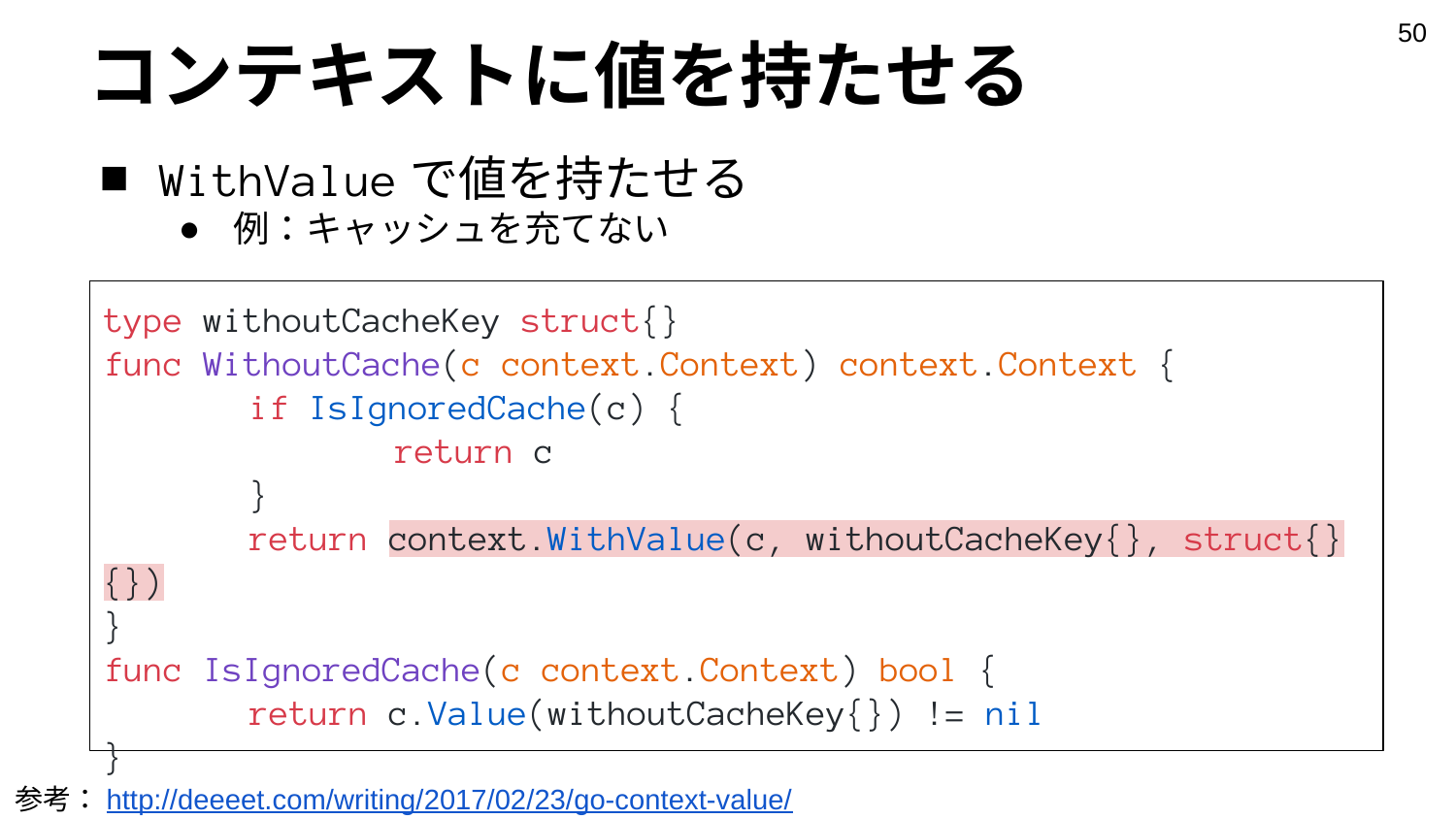

50
# コンテキストに値を持たせる
WithValueで値を持たせる
例：キャッシュを充てない
type withoutCacheKey struct{}
func WithoutCache(c context.Context) context.Context {
	if IsIgnoredCache(c) {
		return c
	}
	return context.WithValue(c, withoutCacheKey{}, struct{}{})
}
func IsIgnoredCache(c context.Context) bool {
	return c.Value(withoutCacheKey{}) != nil
}
参考：http://deeeet.com/writing/2017/02/23/go-context-value/